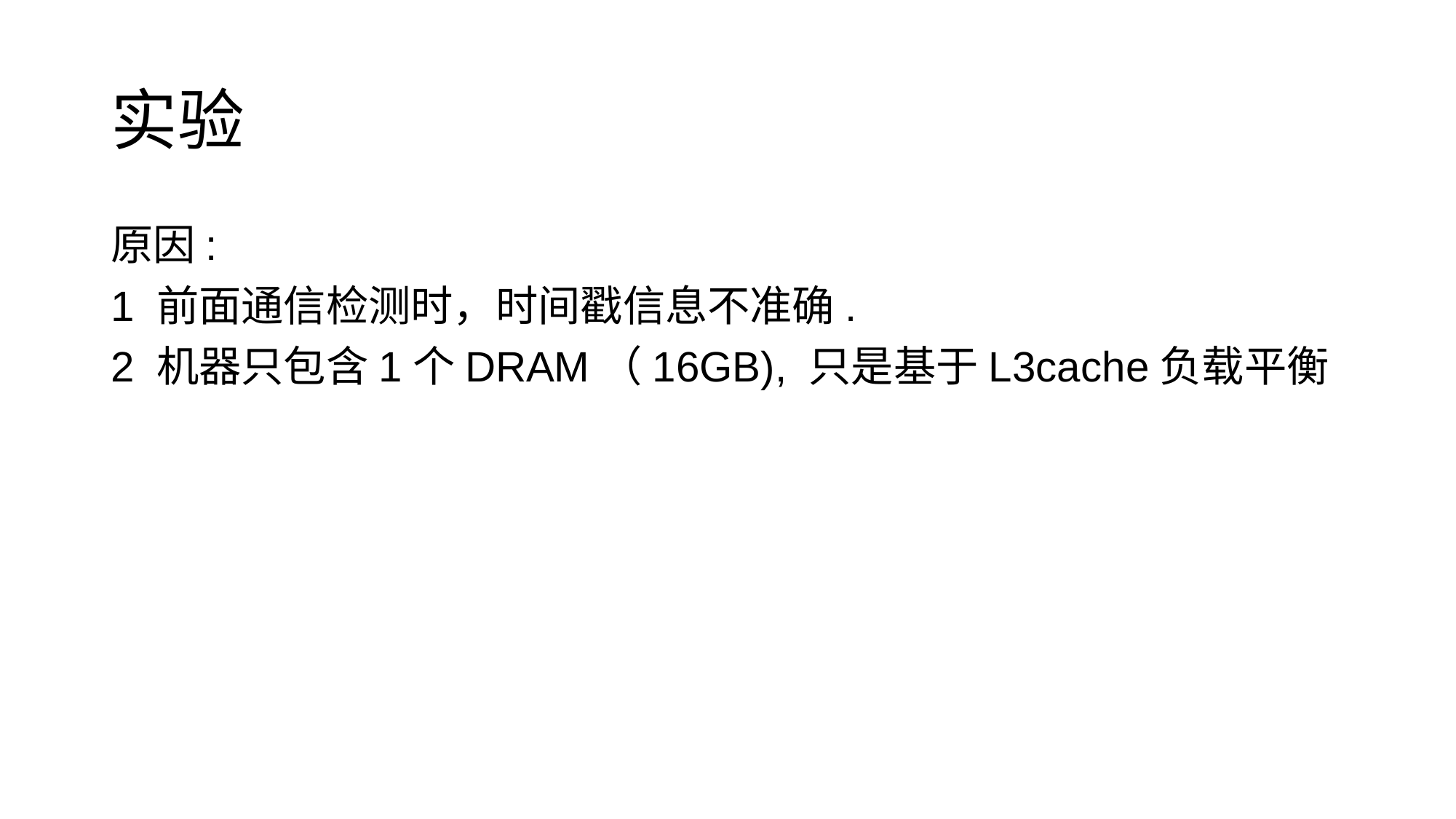

# 实验
原因:
1 前面通信检测时，时间戳信息不准确.
2 机器只包含1个DRAM（16GB), 只是基于L3cache负载平衡